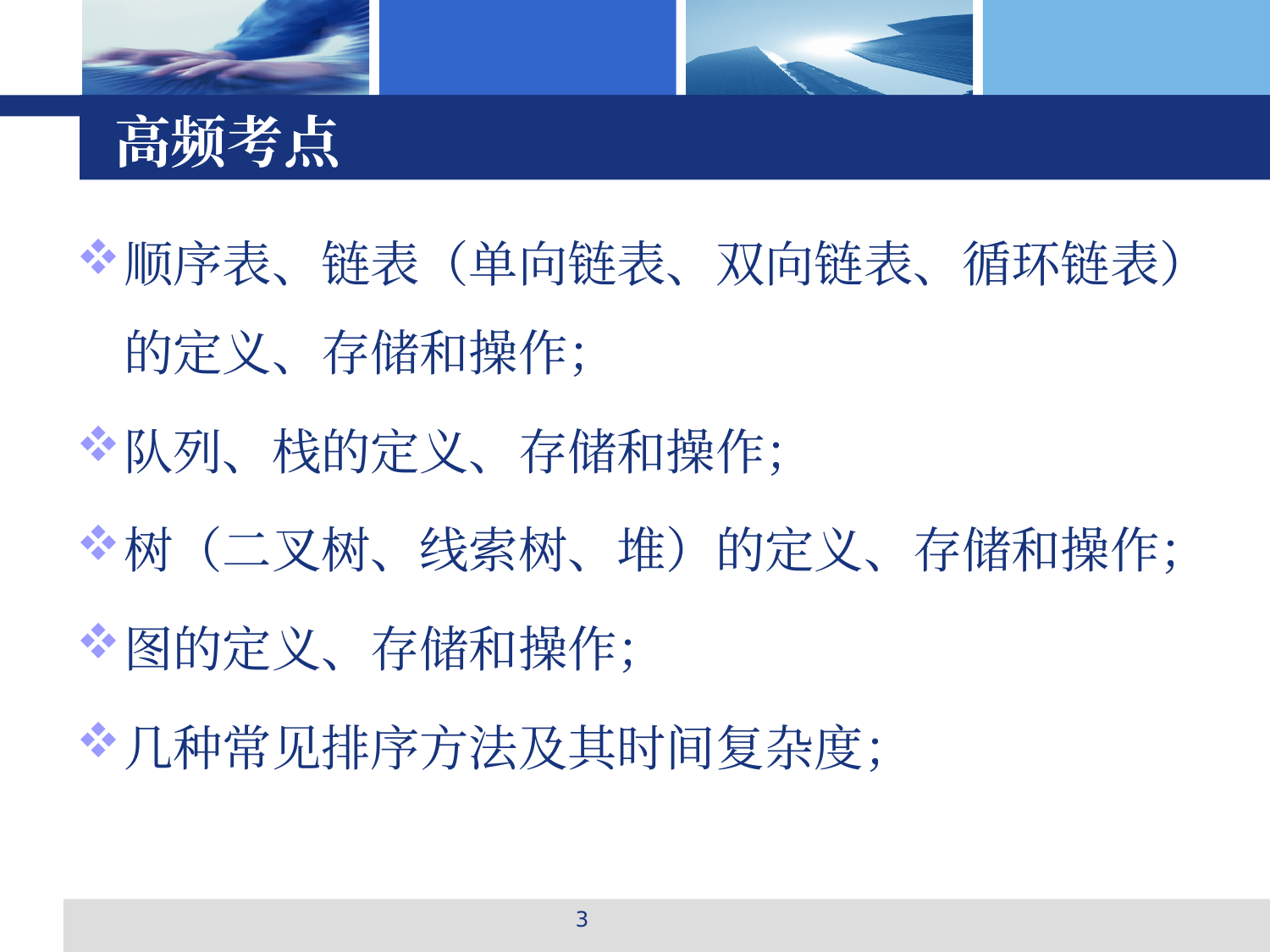

# 高频考点
顺序表、链表（单向链表、双向链表、循环链表）的定义、存储和操作；
队列、栈的定义、存储和操作；
树（二叉树、线索树、堆）的定义、存储和操作；
图的定义、存储和操作；
几种常见排序方法及其时间复杂度；

3